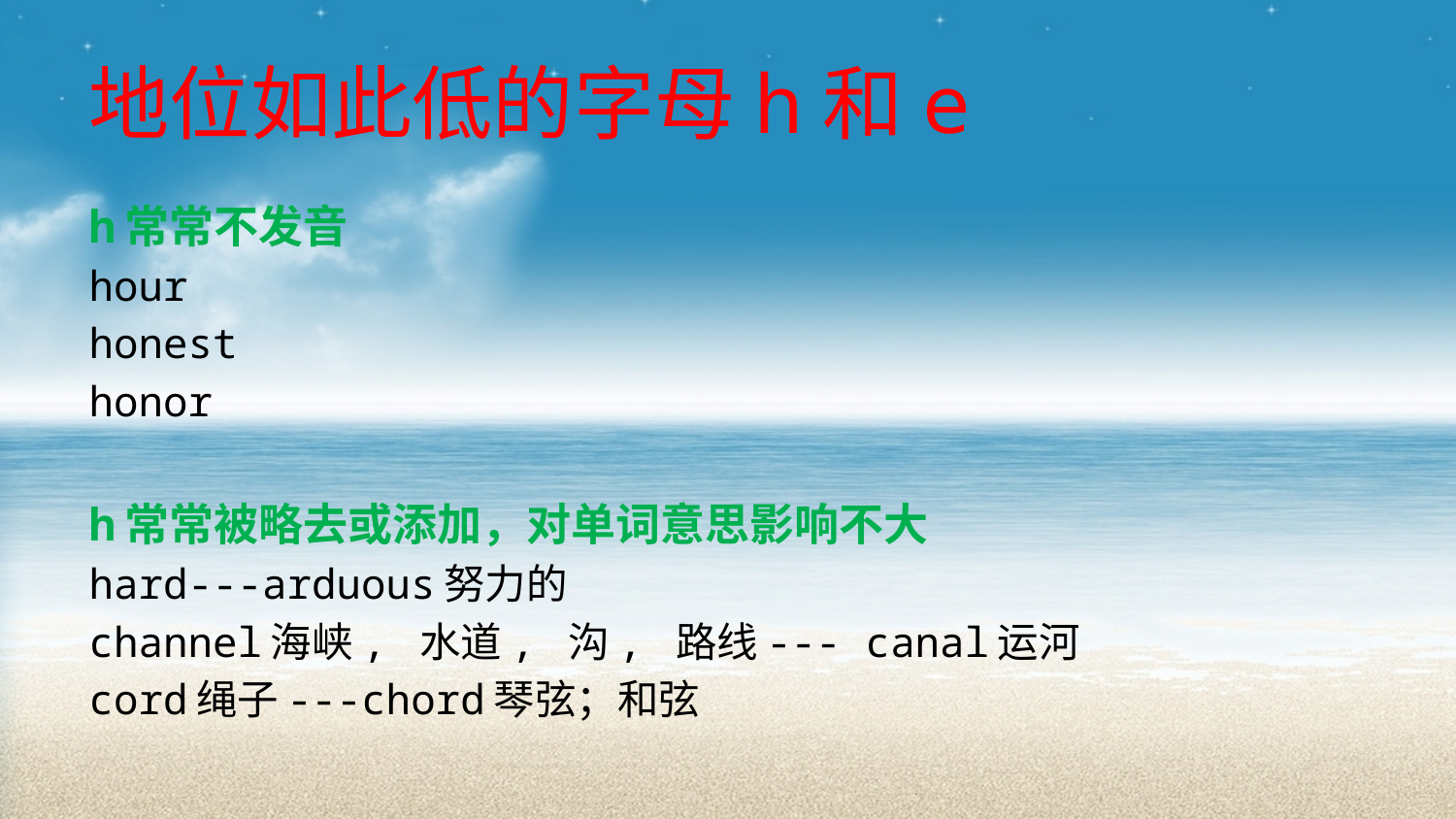

# 地位如此低的字母h和e
h常常不发音
hour
honest
honor

h常常被略去或添加，对单词意思影响不大
hard---arduous努力的
channel海峡, 水道, 沟, 路线--- canal运河
cord绳子---chord琴弦；和弦